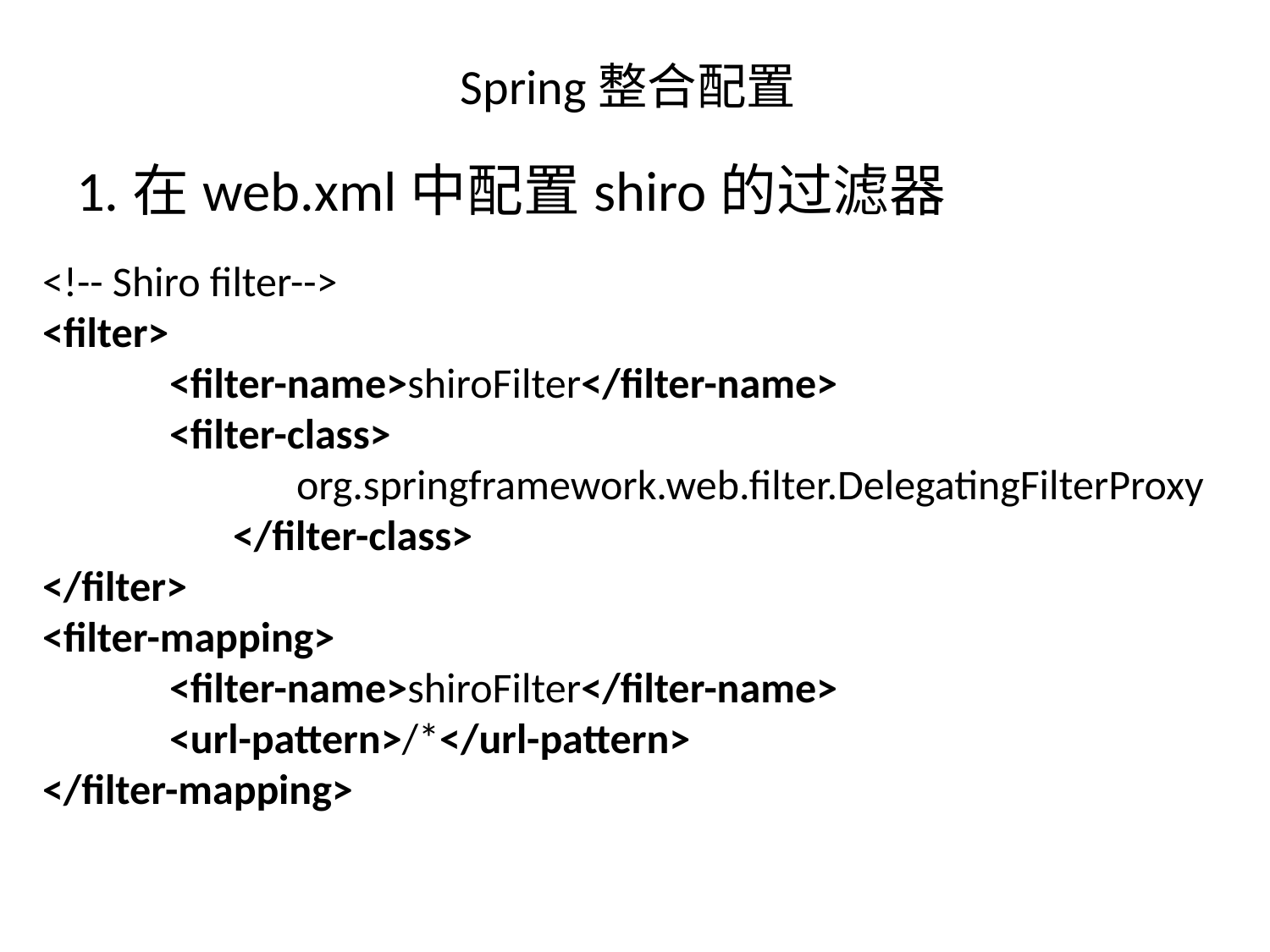

# Spring整合配置
1.在web.xml中配置shiro的过滤器
<!-- Shiro filter-->
<filter>
	<filter-name>shiroFilter</filter-name>
	<filter-class>
		org.springframework.web.filter.DelegatingFilterProxy
	</filter-class>
</filter>
<filter-mapping>
	<filter-name>shiroFilter</filter-name>
	<url-pattern>/*</url-pattern>
</filter-mapping>